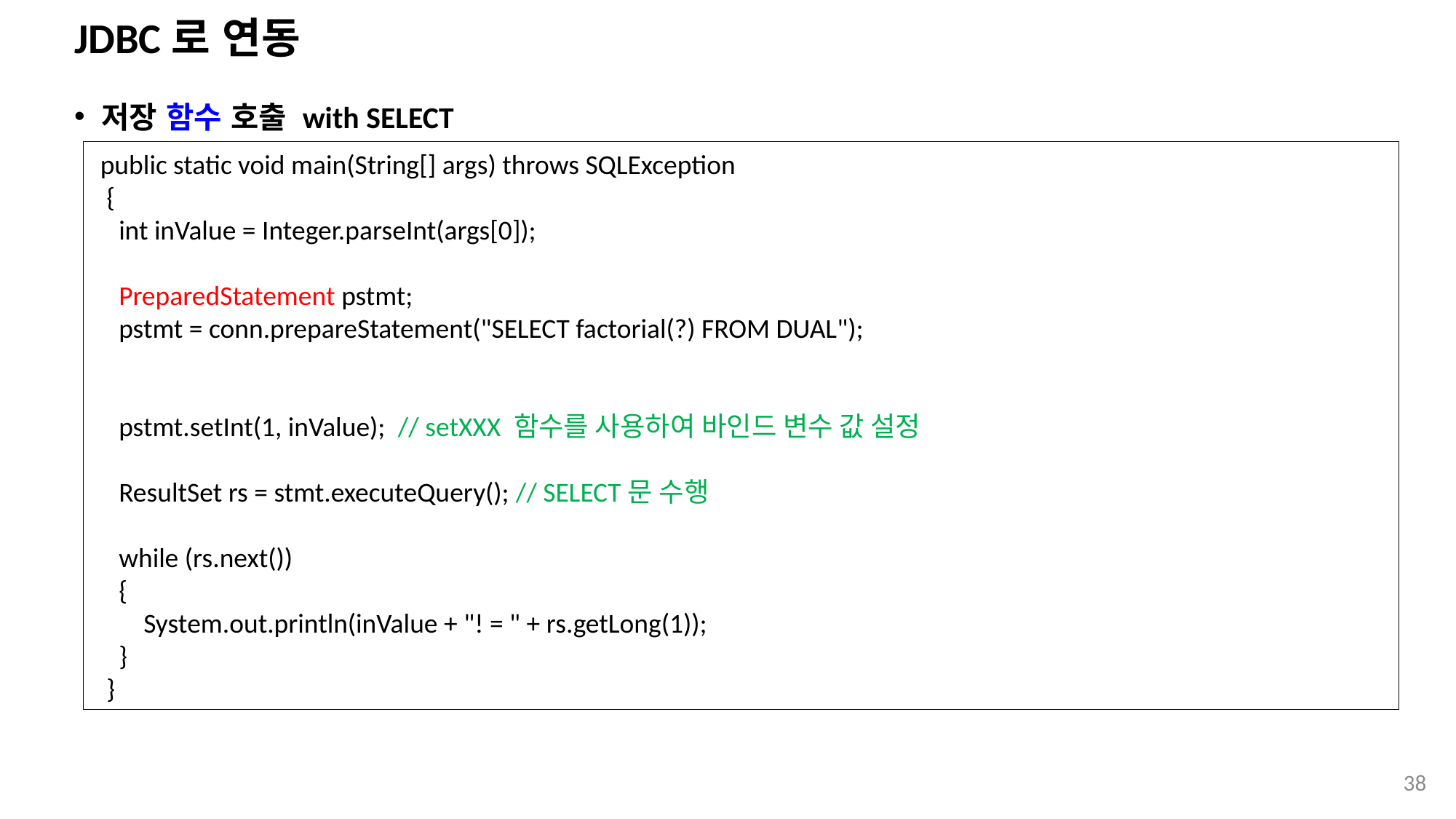

# JDBC로 연동
저장 함수 호출 with SELECT
 public static void main(String[] args) throws SQLException
  {
    int inValue = Integer.parseInt(args[0]);

    PreparedStatement pstmt;
    pstmt = conn.prepareStatement("SELECT factorial(?) FROM DUAL");

    pstmt.setInt(1, inValue);  // setXXX 함수를 사용하여 바인드 변수 값 설정

    ResultSet rs = stmt.executeQuery(); // SELECT문 수행

    while (rs.next())
    {
        System.out.println(inValue + "! = " + rs.getLong(1));
    }
  }
38